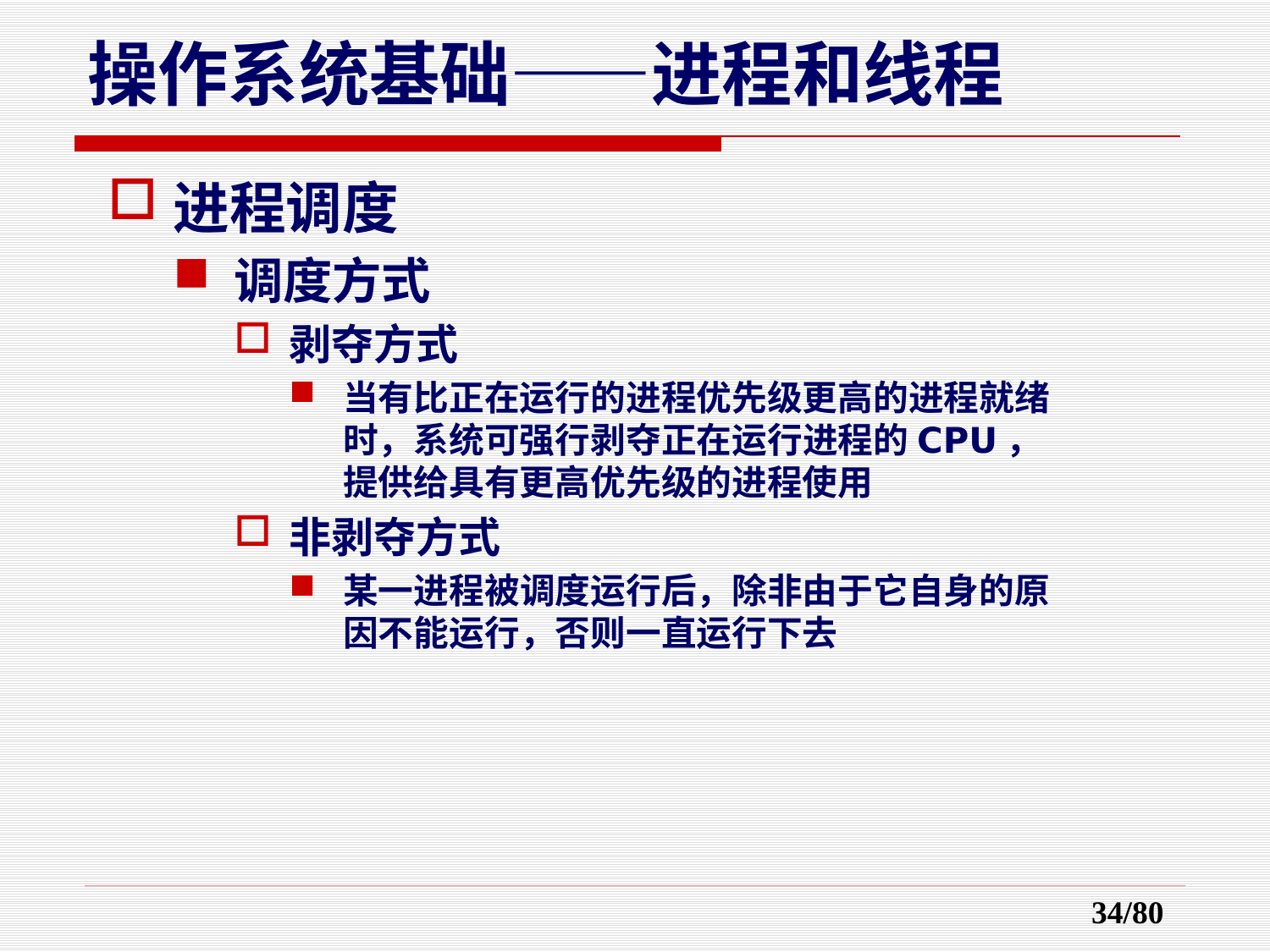

# 操作系统基础——进程和线程
进程调度
调度方式
剥夺方式
当有比正在运行的进程优先级更高的进程就绪时，系统可强行剥夺正在运行进程的CPU，提供给具有更高优先级的进程使用
非剥夺方式
某一进程被调度运行后，除非由于它自身的原因不能运行，否则一直运行下去